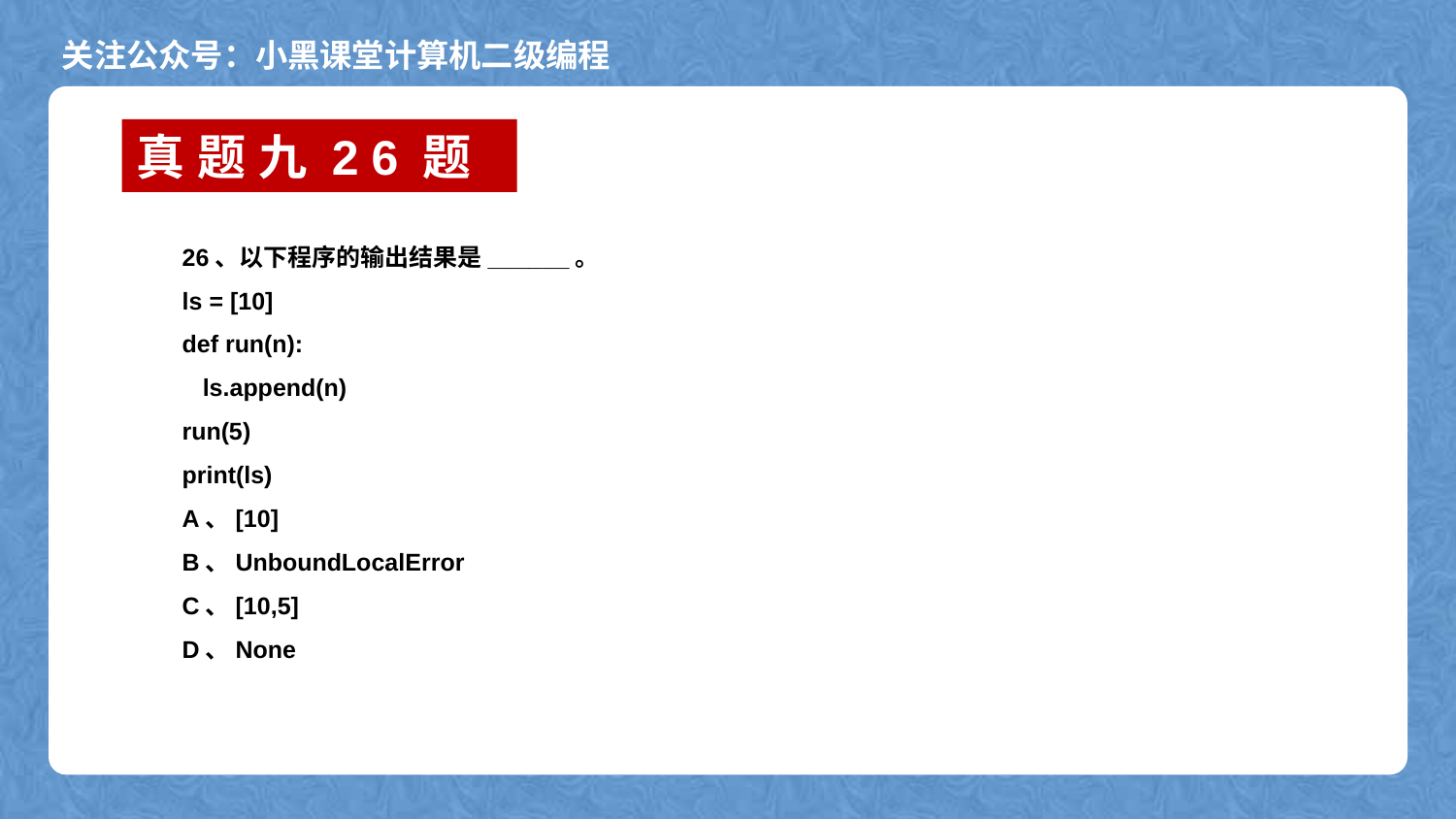

真题九26题
26、以下程序的输出结果是______。
ls = [10]
def run(n):
   ls.append(n)
run(5)
print(ls)
A、[10]
B、UnboundLocalError
C、[10,5]
D、None